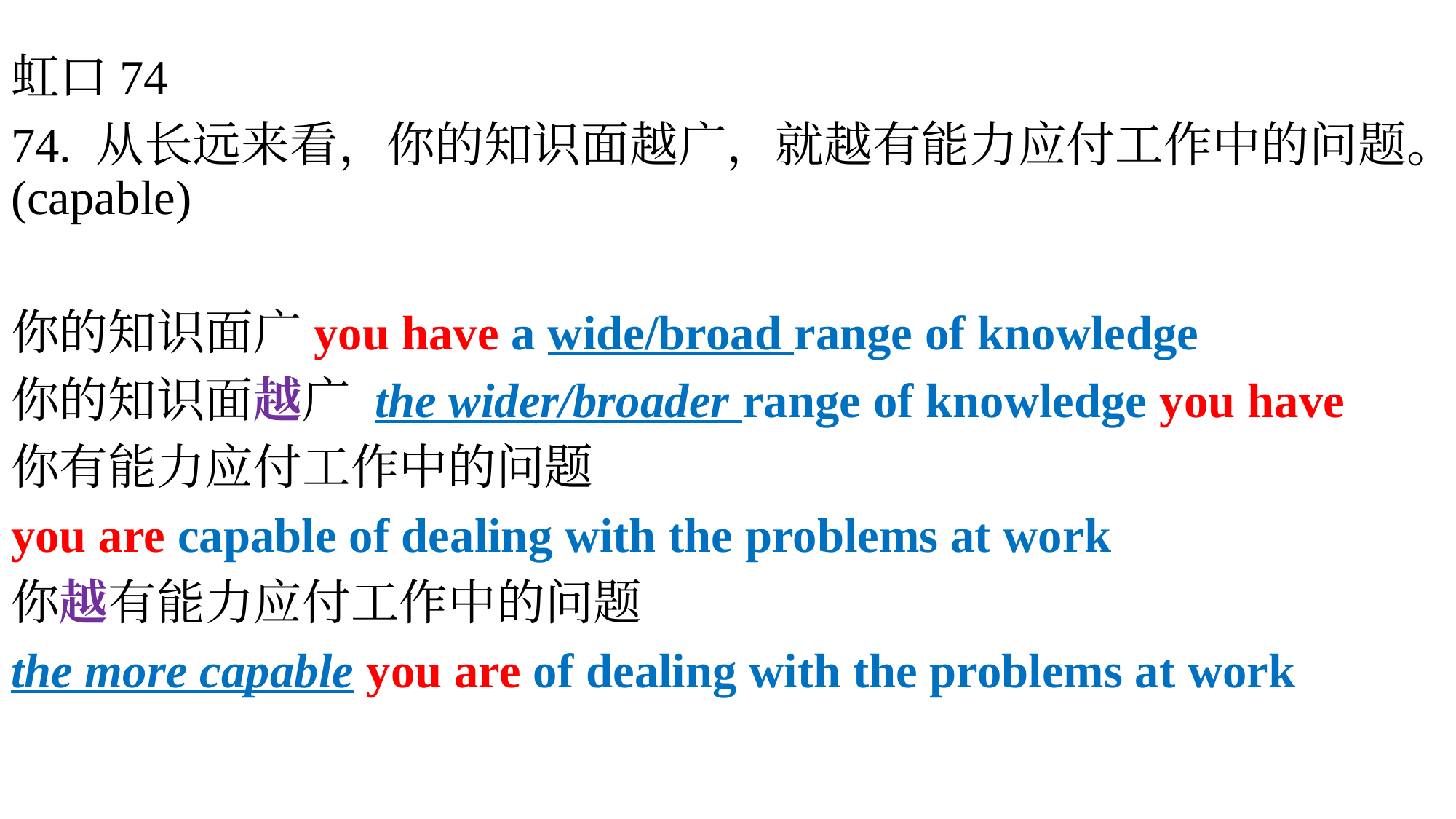

虹口74
74. 从长远来看，你的知识面越广，就越有能力应付工作中的问题。(capable)

你的知识面广you have a wide/broad range of knowledge
你的知识面越广 the wider/broader range of knowledge you have
你有能力应付工作中的问题
you are capable of dealing with the problems at work
你越有能力应付工作中的问题
the more capable you are of dealing with the problems at work